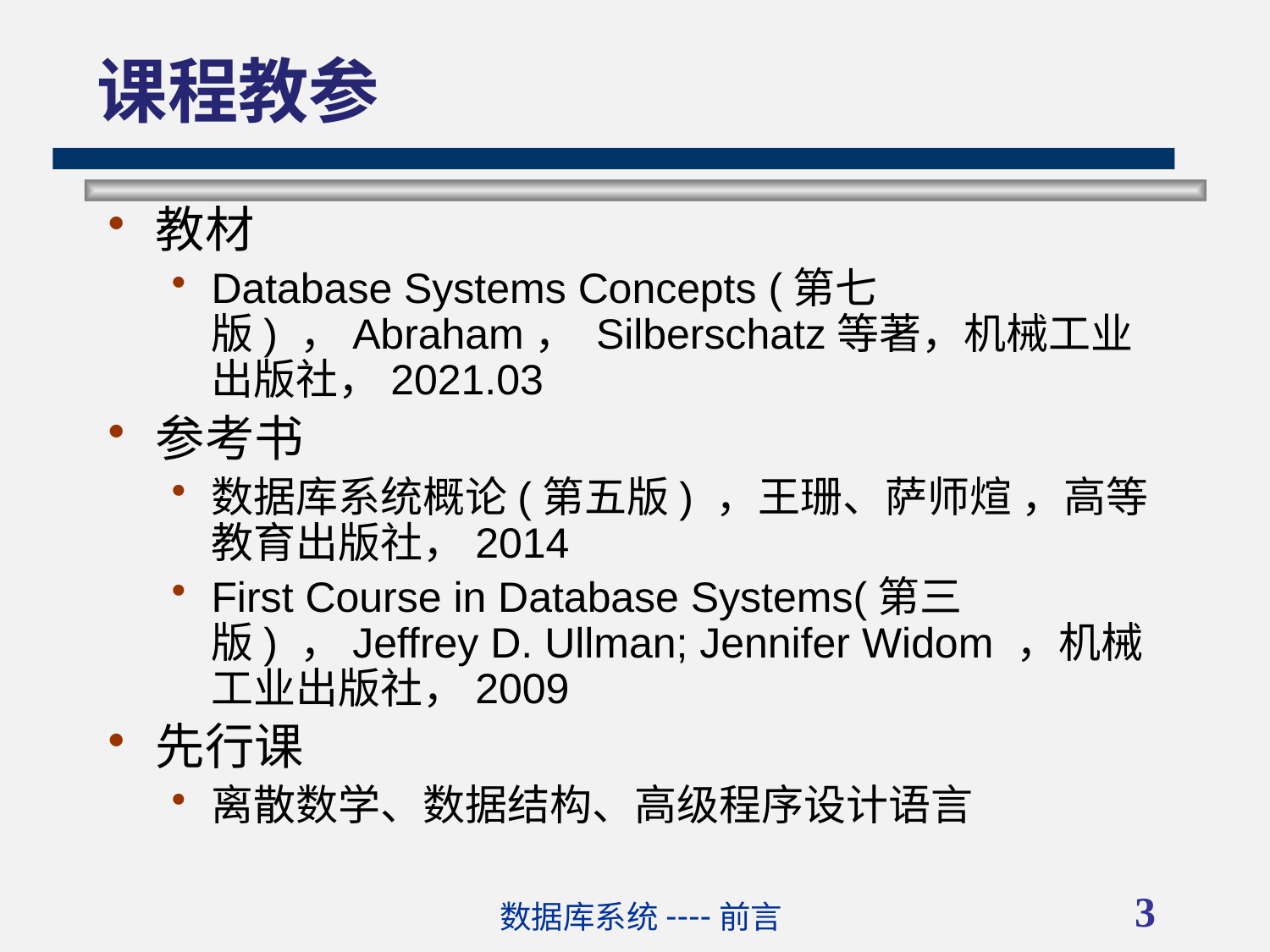

# 课程教参
教材
Database Systems Concepts (第七版) ，Abraham， Silberschatz等著，机械工业出版社，2021.03
参考书
数据库系统概论(第五版) ，王珊、萨师煊 ，高等教育出版社，2014
First Course in Database Systems(第三版) ，Jeffrey D. Ullman; Jennifer Widom ，机械工业出版社，2009
先行课
离散数学、数据结构、高级程序设计语言
3
数据库系统----前言